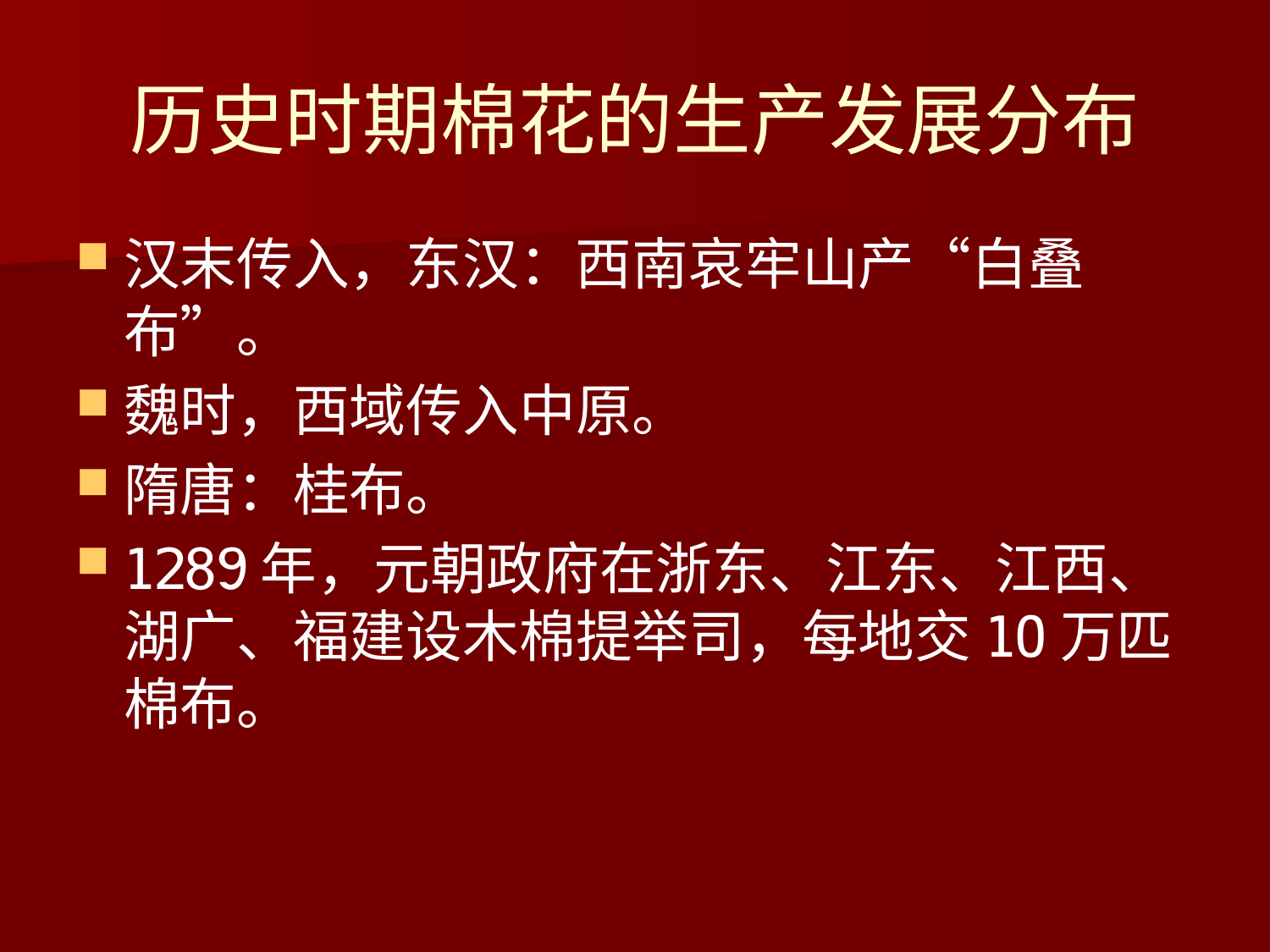

# 历史时期棉花的生产发展分布
汉末传入，东汉：西南哀牢山产“白叠布”。
魏时，西域传入中原。
隋唐：桂布。
1289年，元朝政府在浙东、江东、江西、湖广、福建设木棉提举司，每地交10万匹棉布。